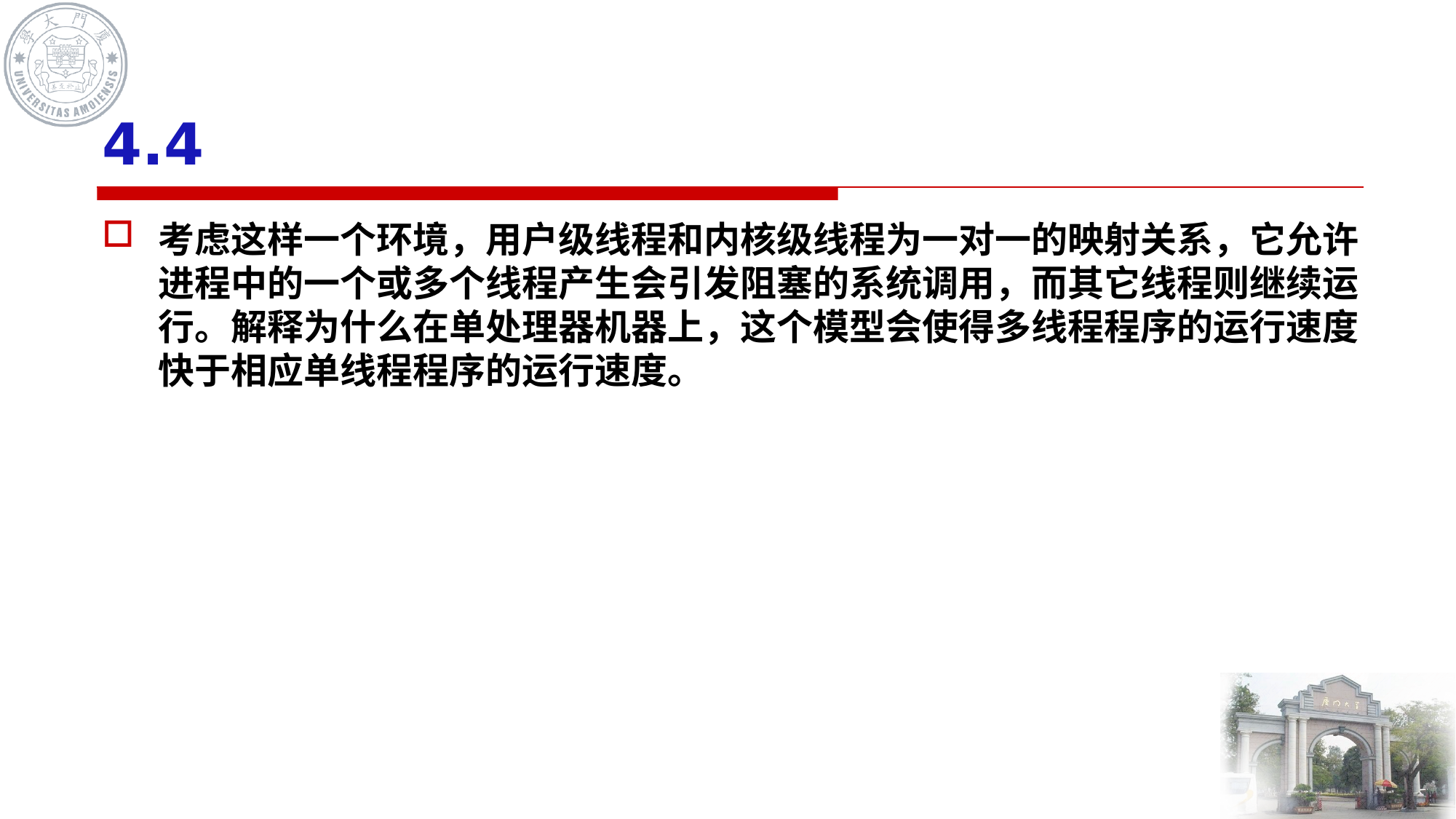

# 4.4
考虑这样一个环境，用户级线程和内核级线程为一对一的映射关系，它允许进程中的一个或多个线程产生会引发阻塞的系统调用，而其它线程则继续运行。解释为什么在单处理器机器上，这个模型会使得多线程程序的运行速度快于相应单线程程序的运行速度。